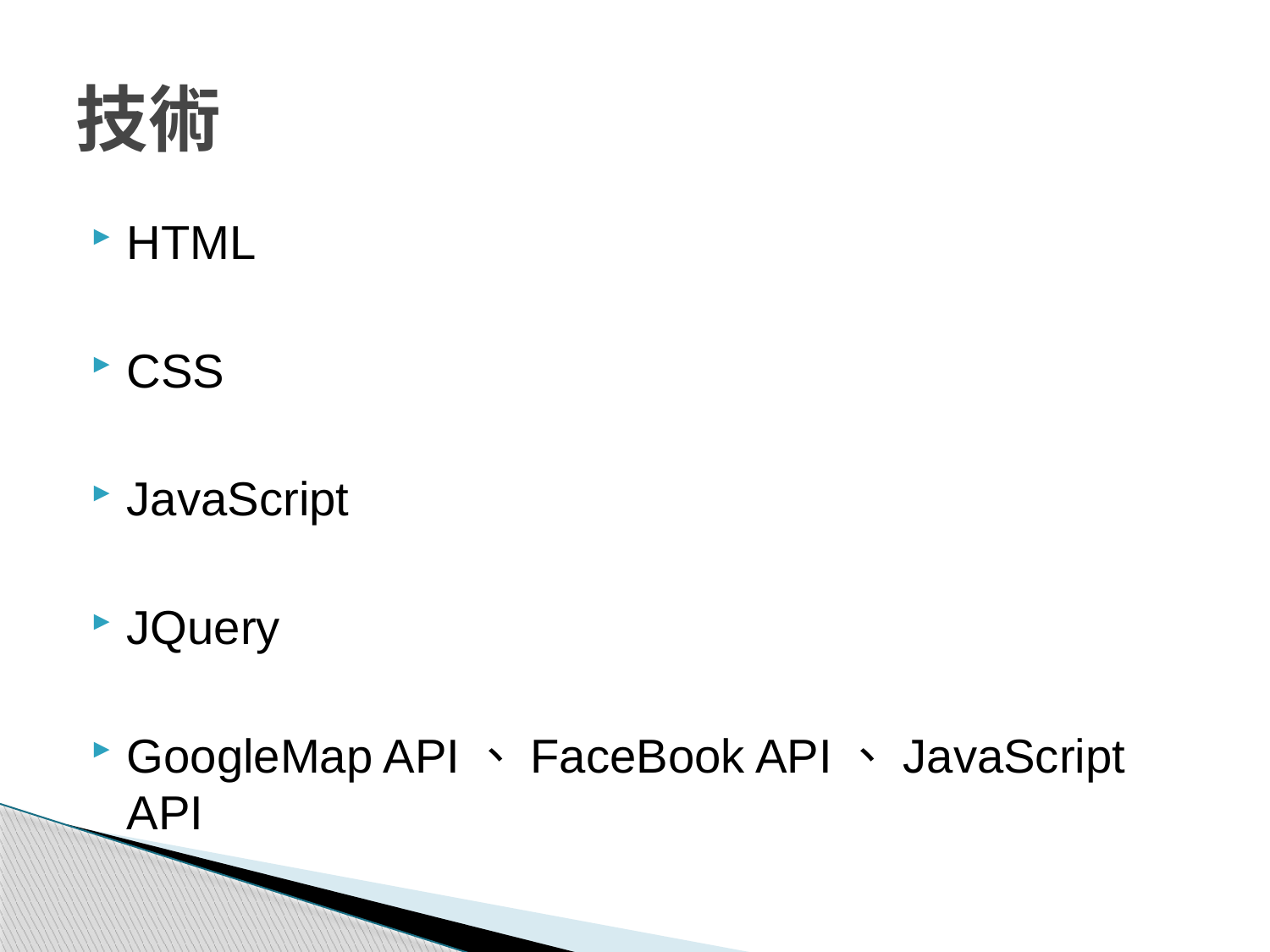

# 技術
HTML

CSS

JavaScript

JQuery

GoogleMap API、FaceBook API、JavaScript API